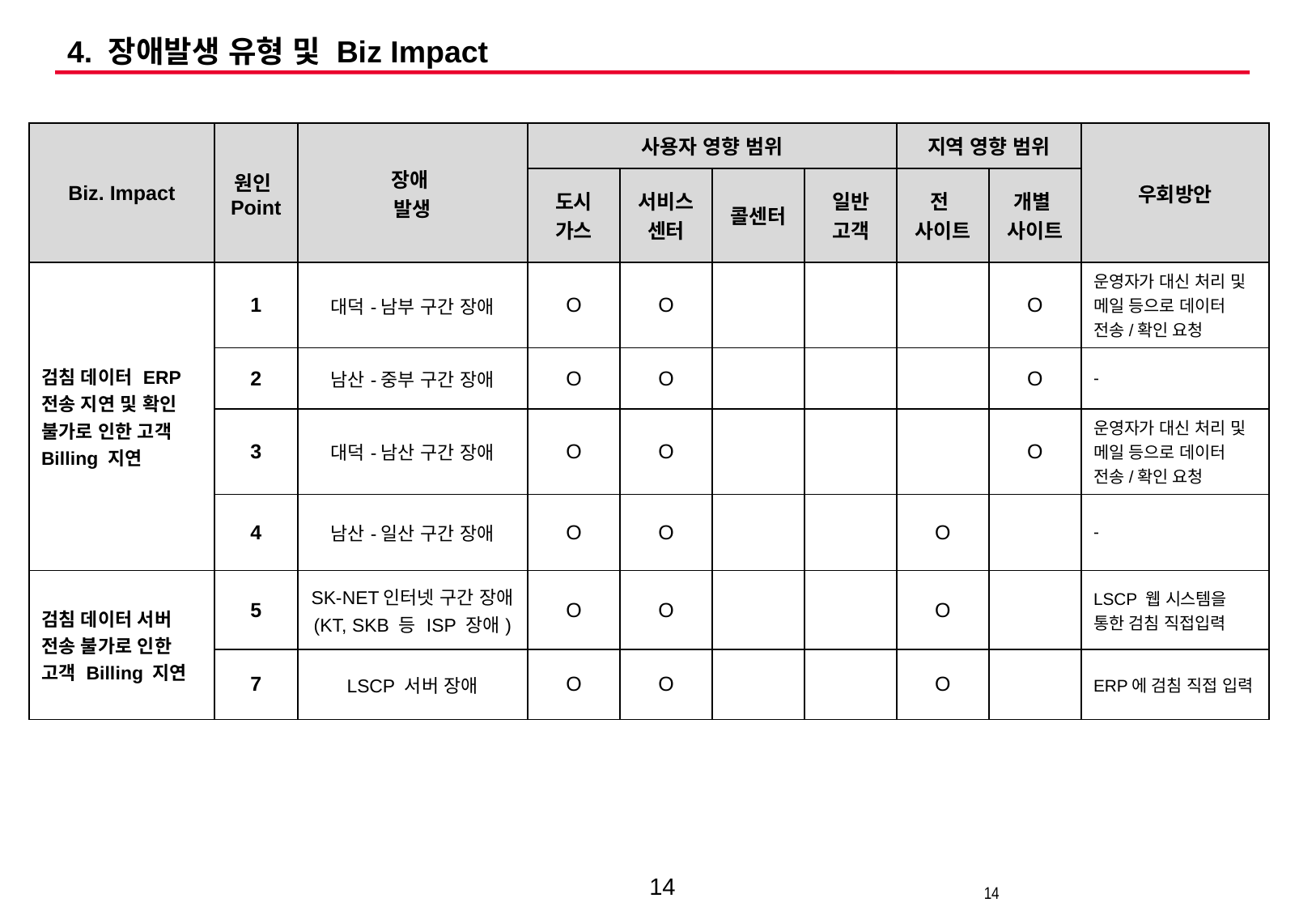

# 4. 장애발생 유형 및 Biz Impact
| Biz. Impact | 원인Point | 장애 발생 | 사용자 영향 범위 |  |  |  | 지역 영향 범위 |  | 우회방안 |
| --- | --- | --- | --- | --- | --- | --- | --- | --- | --- |
|  |  |  | 도시 가스 | 서비스 센터 | 콜센터 | 일반 고객 | 전 사이트 | 개별 사이트 |  |
| 검침 데이터 ERP 전송 지연 및 확인 불가로 인한 고객 Billing 지연 | 1 | 대덕-남부 구간 장애 | O | O |  |  |  | O | 운영자가 대신 처리 및 메일 등으로 데이터 전송/확인 요청 |
|  | 2 | 남산-중부 구간 장애 | O | O |  |  |  | O | - |
|  | 3 | 대덕-남산 구간 장애 | O | O |  |  |  | O | 운영자가 대신 처리 및 메일 등으로 데이터 전송/확인 요청 |
|  | 4 | 남산-일산 구간 장애 | O | O |  |  | O |  | - |
| 검침 데이터 서버 전송 불가로 인한 고객 Billing 지연 | 5 | SK-NET인터넷 구간 장애 (KT, SKB 등 ISP 장애) | O | O |  |  | O |  | LSCP 웹 시스템을 통한 검침 직접입력 |
|  | 7 | LSCP 서버 장애 | O | O |  |  | O |  | ERP에 검침 직접 입력 |
14